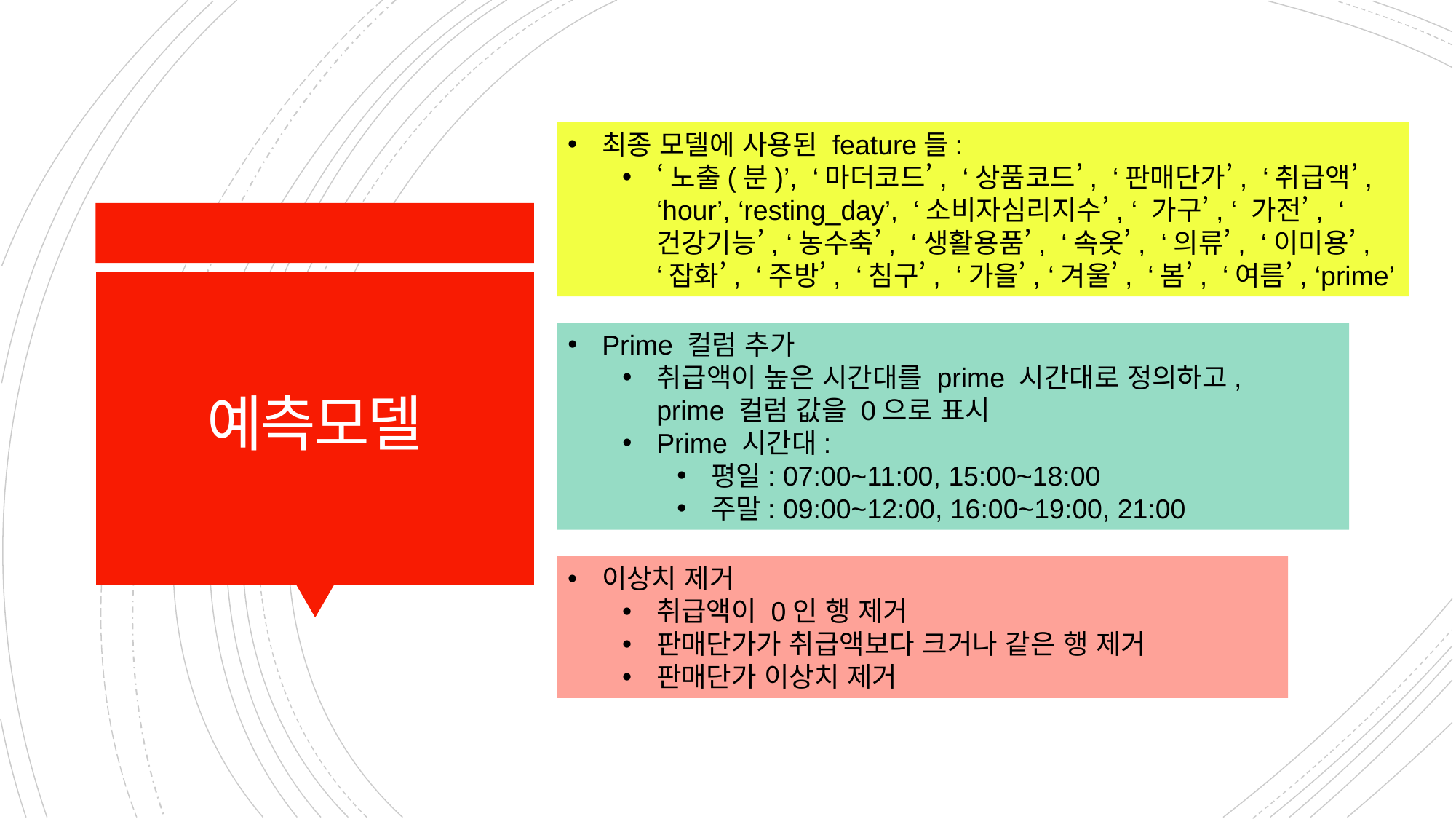

최종 모델에 사용된 feature들:
‘노출(분)’,  ‘마더코드’,  ‘상품코드’,  ‘판매단가’,  ‘취급액’,  ‘hour’, ‘resting_day’,  ‘소비자심리지수’, ‘ 가구’, ‘ 가전’,  ‘건강기능’, ‘농수축’,  ‘생활용품’,  ‘속옷’,  ‘의류’,  ‘이미용’,  ‘잡화’,  ‘주방’,  ‘침구’,  ‘가을’, ‘겨울’,  ‘봄’,  ‘여름’, ‘prime’
# 예측모델
Prime 컬럼 추가
취급액이 높은 시간대를 prime 시간대로 정의하고,
prime 컬럼 값을 0으로 표시
Prime 시간대:
평일: 07:00~11:00, 15:00~18:00
주말: 09:00~12:00, 16:00~19:00, 21:00
이상치 제거
취급액이 0인 행 제거
판매단가가 취급액보다 크거나 같은 행 제거
판매단가 이상치 제거